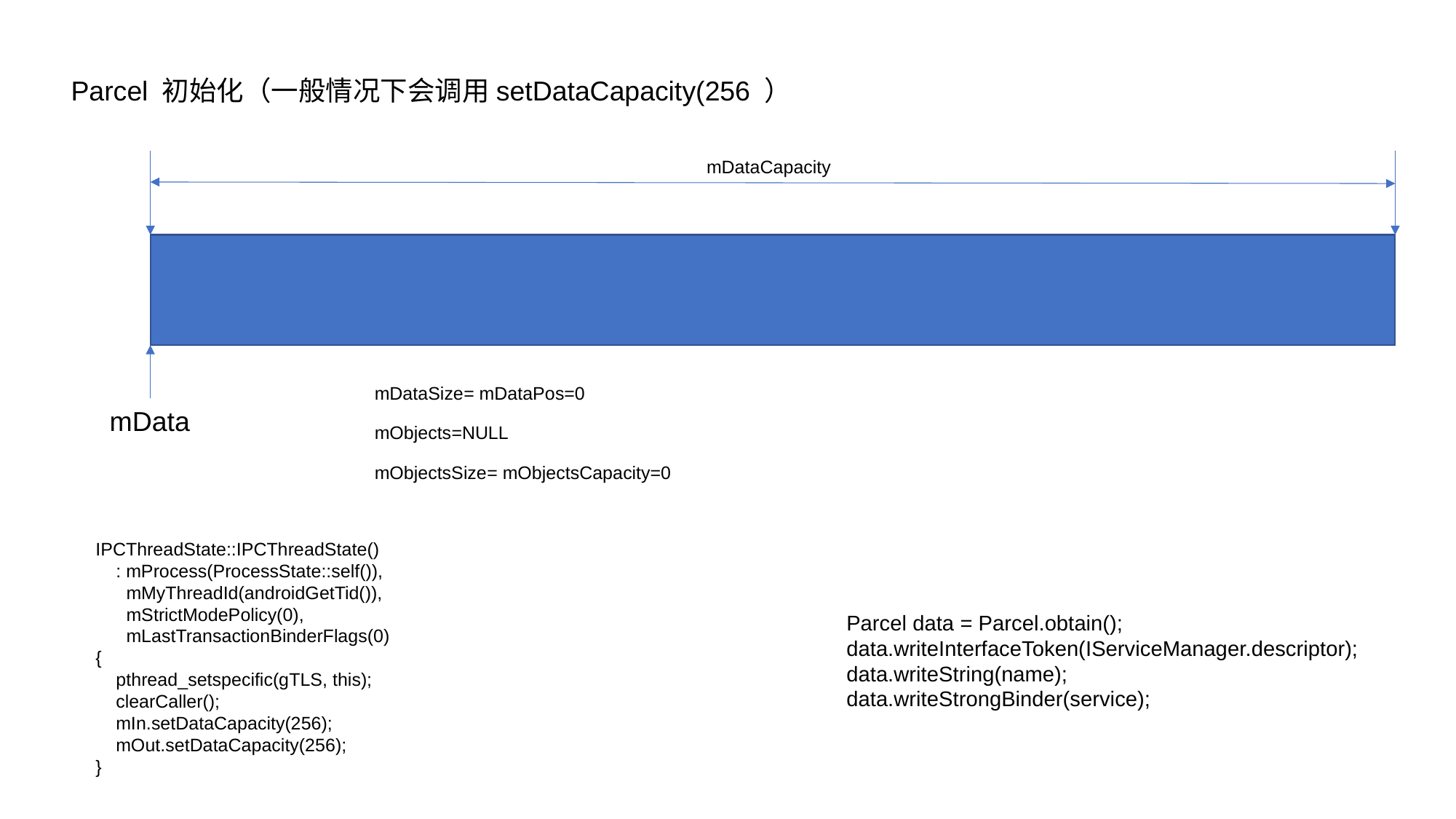

Parcel 初始化（一般情况下会调用setDataCapacity(256 ）
mDataCapacity

mDataSize= mDataPos=0
mData
mObjects=NULL
mObjectsSize= mObjectsCapacity=0
IPCThreadState::IPCThreadState()
    : mProcess(ProcessState::self()),
      mMyThreadId(androidGetTid()),
      mStrictModePolicy(0),
      mLastTransactionBinderFlags(0)
{
    pthread_setspecific(gTLS, this);
    clearCaller();
    mIn.setDataCapacity(256);
    mOut.setDataCapacity(256);
}
        Parcel data = Parcel.obtain();
        data.writeInterfaceToken(IServiceManager.descriptor);
        data.writeString(name);
        data.writeStrongBinder(service);